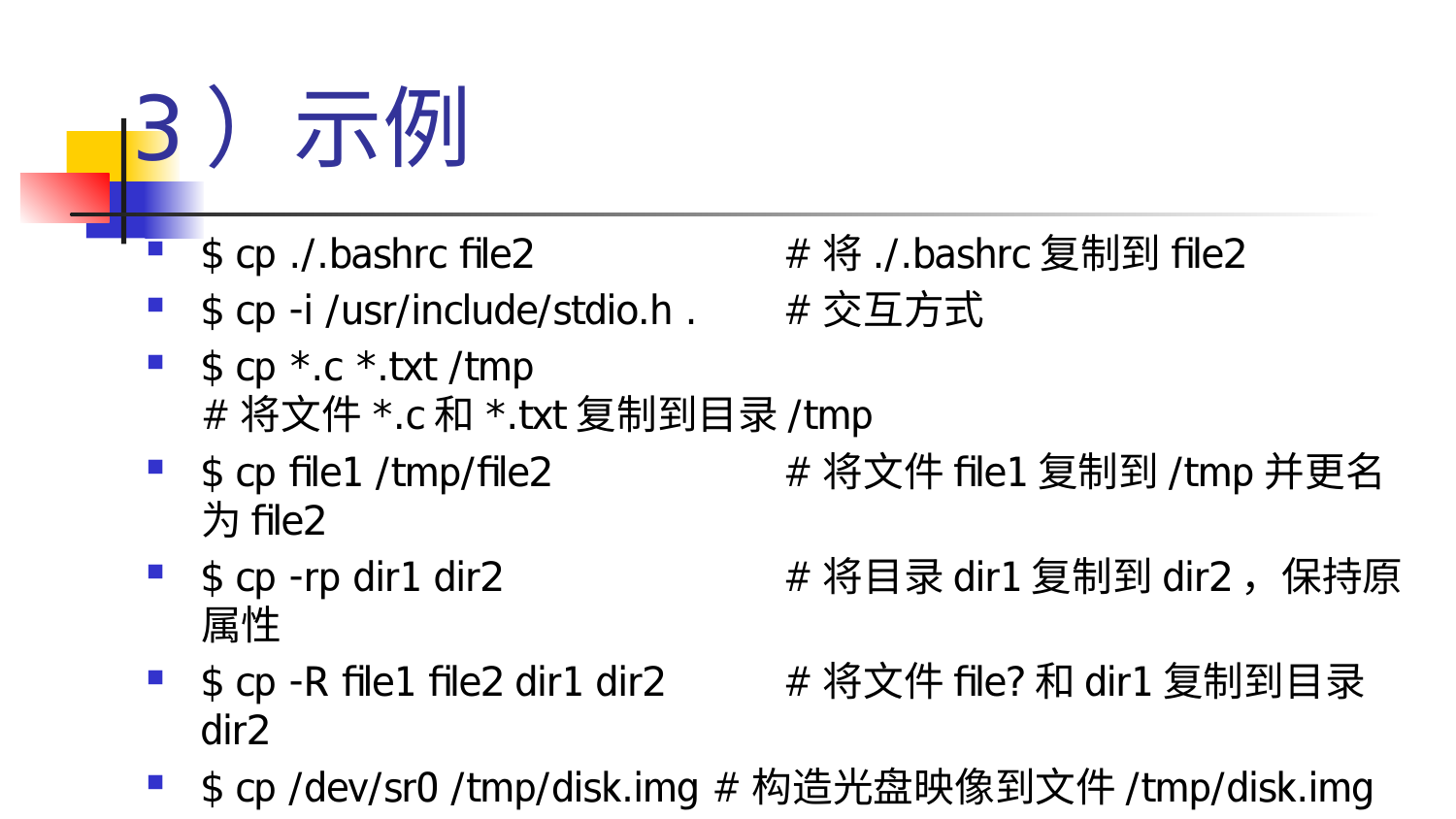

# 3）示例
$ cp ./.bashrc file2 		#将./.bashrc复制到file2
$ cp -i /usr/include/stdio.h . 	#交互方式
$ cp *.c *.txt /tmp 		#将文件*.c和*.txt复制到目录/tmp
$ cp file1 /tmp/file2 		#将文件file1复制到/tmp并更名为file2
$ cp -rp dir1 dir2 		#将目录dir1复制到dir2，保持原属性
$ cp -R file1 file2 dir1 dir2 	#将文件file?和dir1复制到目录dir2
$ cp /dev/sr0 /tmp/disk.img #构造光盘映像到文件/tmp/disk.img
$ cp -b y x 			#使用简单备份，备份为x~
$ cp --backup=numbered y x  #使用逐次备份，x.~1~,x.~2~等